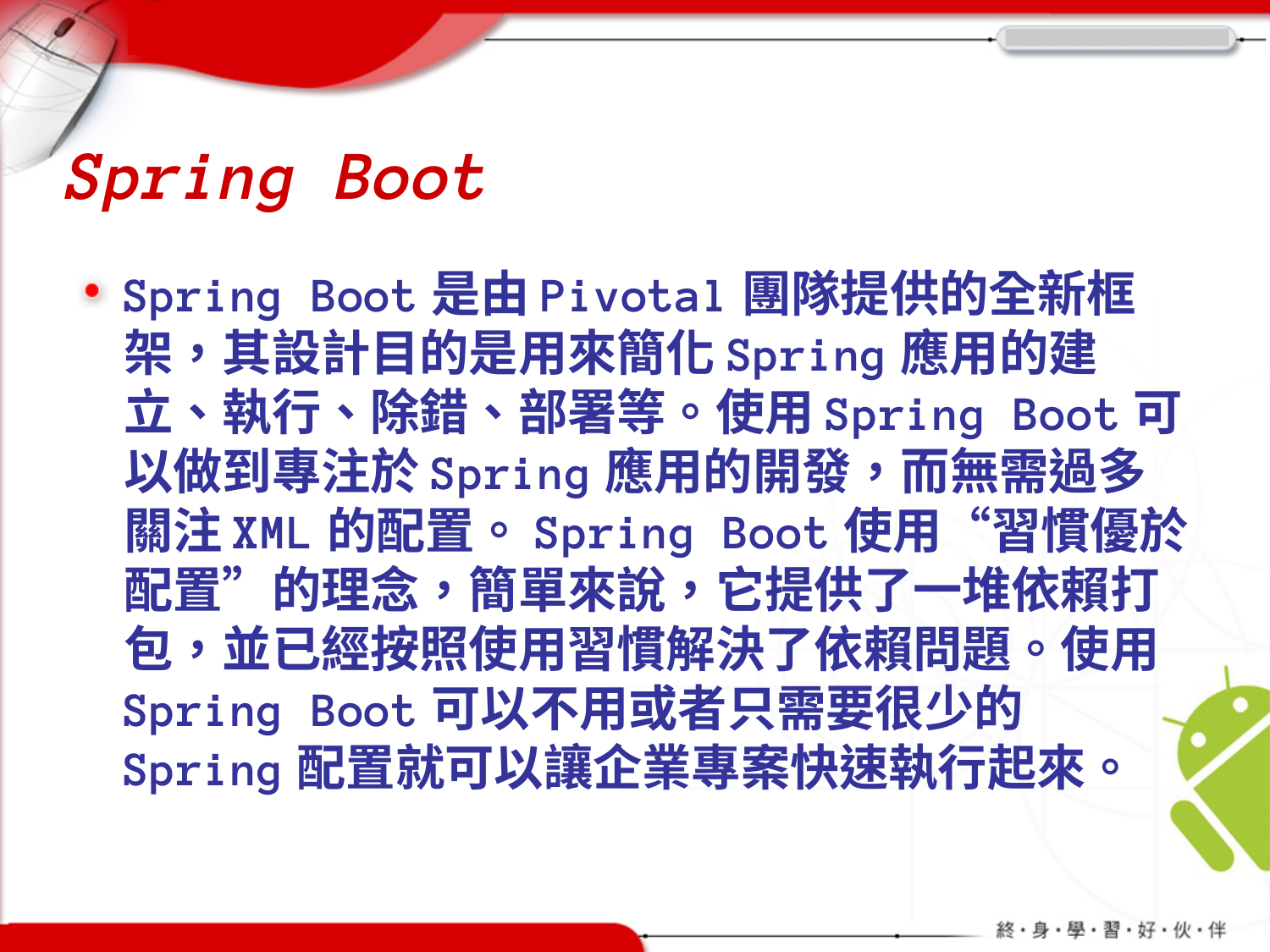

# Spring Boot
Spring Boot是由Pivotal團隊提供的全新框架，其設計目的是用來簡化Spring應用的建立、執行、除錯、部署等。使用Spring Boot可以做到專注於Spring應用的開發，而無需過多關注XML的配置。Spring Boot使用“習慣優於配置”的理念，簡單來說，它提供了一堆依賴打包，並已經按照使用習慣解決了依賴問題。使用Spring Boot可以不用或者只需要很少的Spring配置就可以讓企業專案快速執行起來。